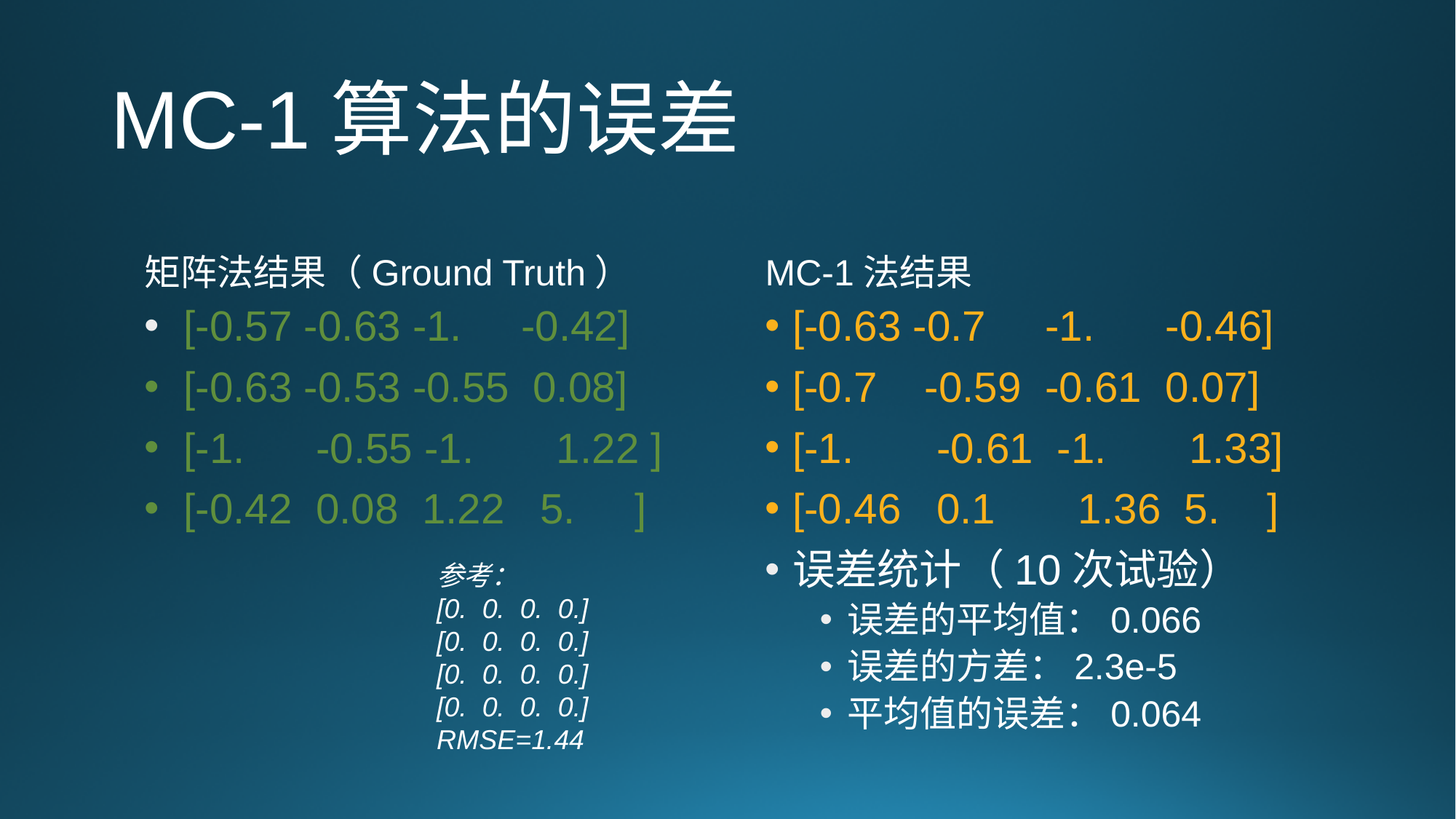

# MC-1算法的误差
矩阵法结果（Ground Truth）
MC-1法结果
 [-0.57 -0.63 -1.     -0.42]
 [-0.63 -0.53 -0.55  0.08]
 [-1.      -0.55 -1.       1.22 ]
 [-0.42  0.08  1.22   5.     ]
[-0.63 -0.7     -1.      -0.46]
[-0.7    -0.59  -0.61  0.07]
[-1.       -0.61  -1.       1.33]
[-0.46   0.1       1.36  5.    ]
误差统计（10次试验）
误差的平均值：0.066
误差的方差：2.3e-5
平均值的误差：0.064

参考：
[0.  0.  0.  0.]
[0.  0.  0.  0.]
[0.  0.  0.  0.]
[0.  0.  0.  0.]
RMSE=1.44